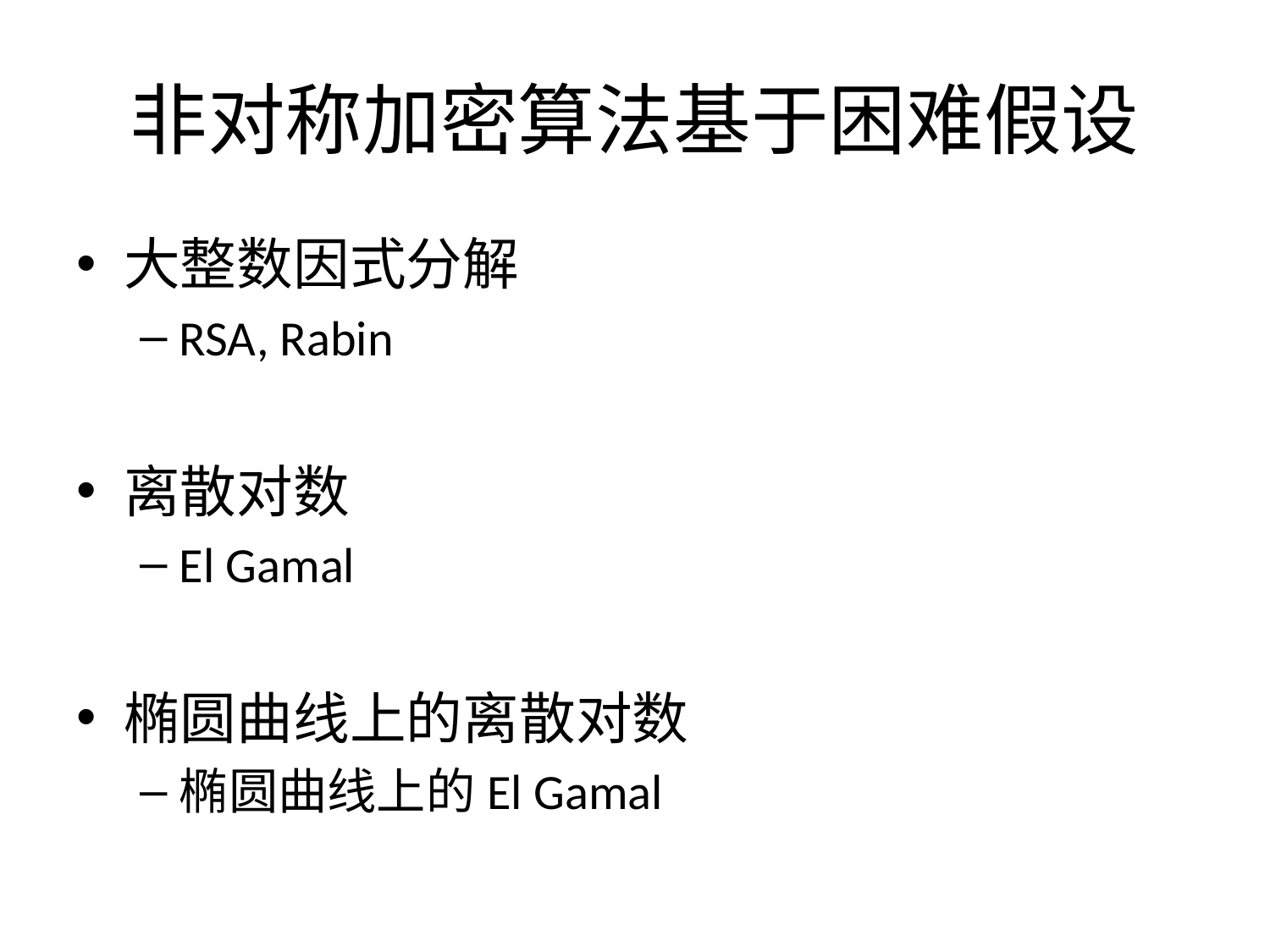

# 非对称加密算法基于困难假设
大整数因式分解
RSA, Rabin

离散对数
El Gamal

椭圆曲线上的离散对数
椭圆曲线上的El Gamal